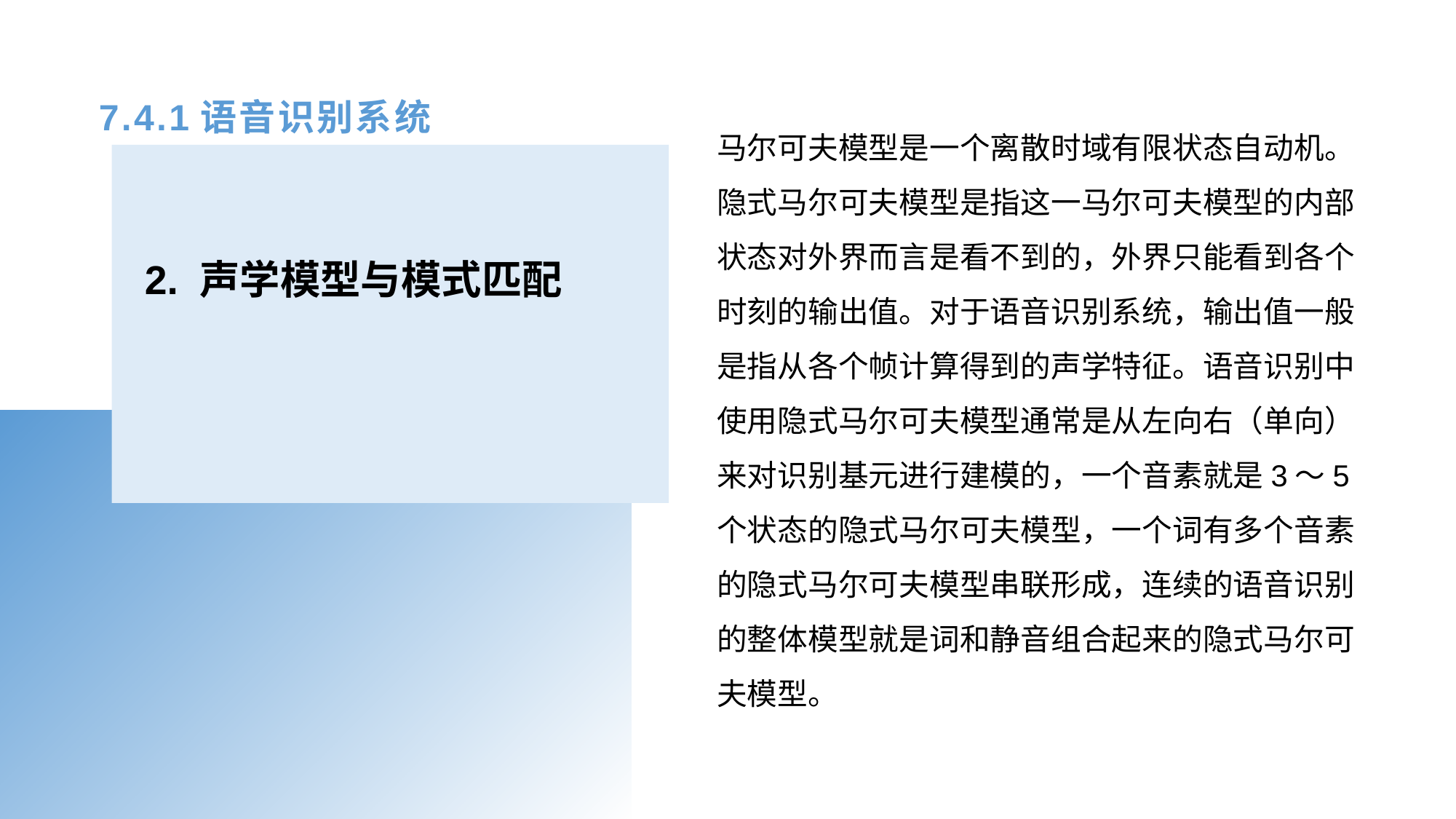

7.4.1语音识别系统
马尔可夫模型是一个离散时域有限状态自动机。隐式马尔可夫模型是指这一马尔可夫模型的内部状态对外界而言是看不到的，外界只能看到各个时刻的输出值。对于语音识别系统，输出值一般是指从各个帧计算得到的声学特征。语音识别中使用隐式马尔可夫模型通常是从左向右（单向）来对识别基元进行建模的，一个音素就是3～5个状态的隐式马尔可夫模型，一个词有多个音素的隐式马尔可夫模型串联形成，连续的语音识别的整体模型就是词和静音组合起来的隐式马尔可夫模型。

2. 声学模型与模式匹配